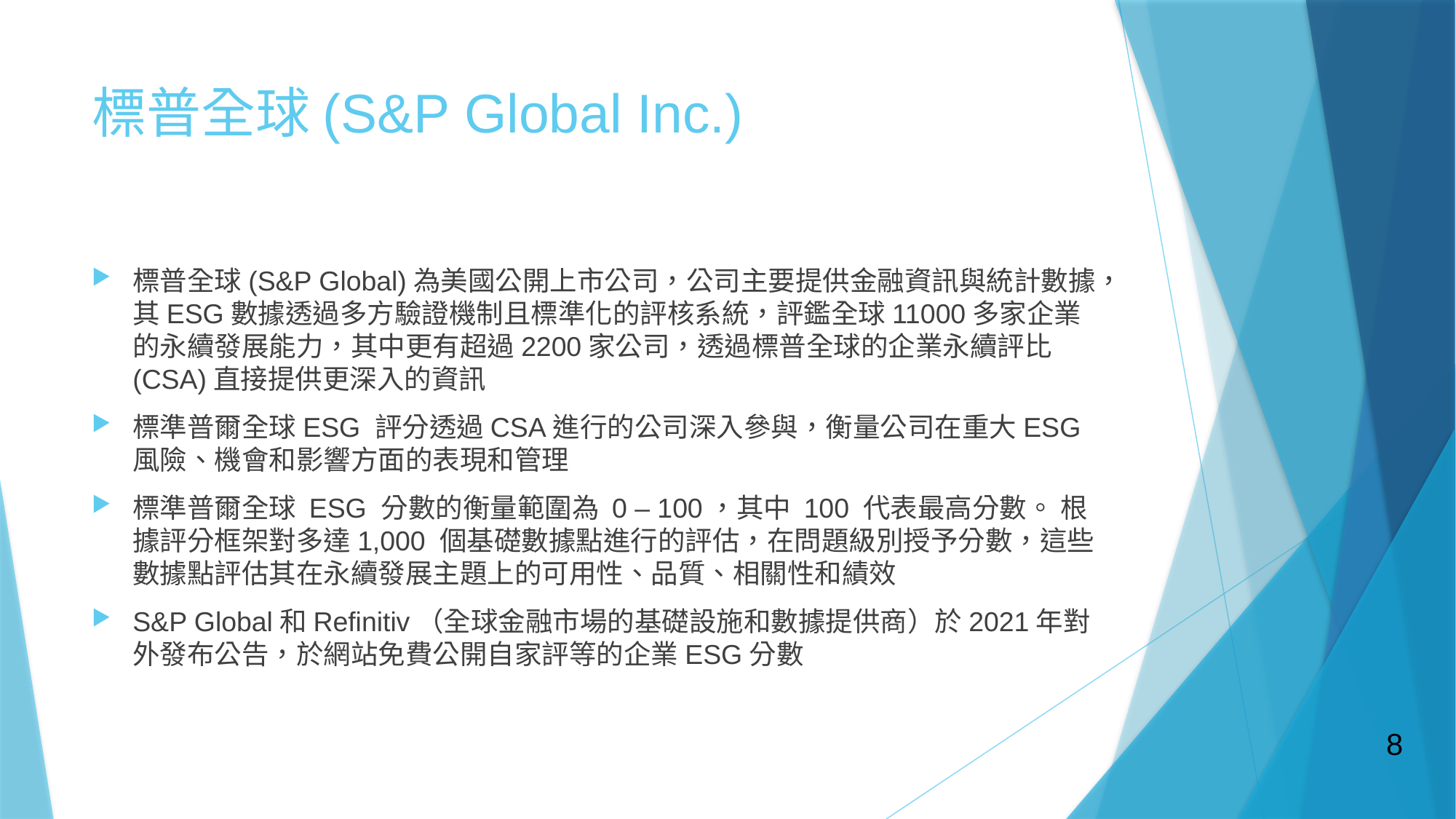

# 標普全球(S&P Global Inc.)
標普全球(S&P Global)為美國公開上市公司，公司主要提供金融資訊與統計數據，其ESG數據透過多方驗證機制且標準化的評核系統，評鑑全球11000多家企業的永續發展能力，其中更有超過2200家公司，透過標普全球的企業永續評比(CSA)直接提供更深入的資訊
標準普爾全球ESG 評分透過CSA進行的公司深入參與，衡量公司在重大ESG 風險、機會和影響方面的表現和管理
標準普爾全球 ESG 分數的衡量範圍為 0 – 100，其中 100 代表最高分數。 根據評分框架對多達1,000 個基礎數據點進行的評估，在問題級別授予分數，這些數據點評估其在永續發展主題上的可用性、品質、相關性和績效
S&P Global和Refinitiv（全球金融市場的基礎設施和數據提供商）於2021年對外發布公告，於網站免費公開自家評等的企業ESG分數
8